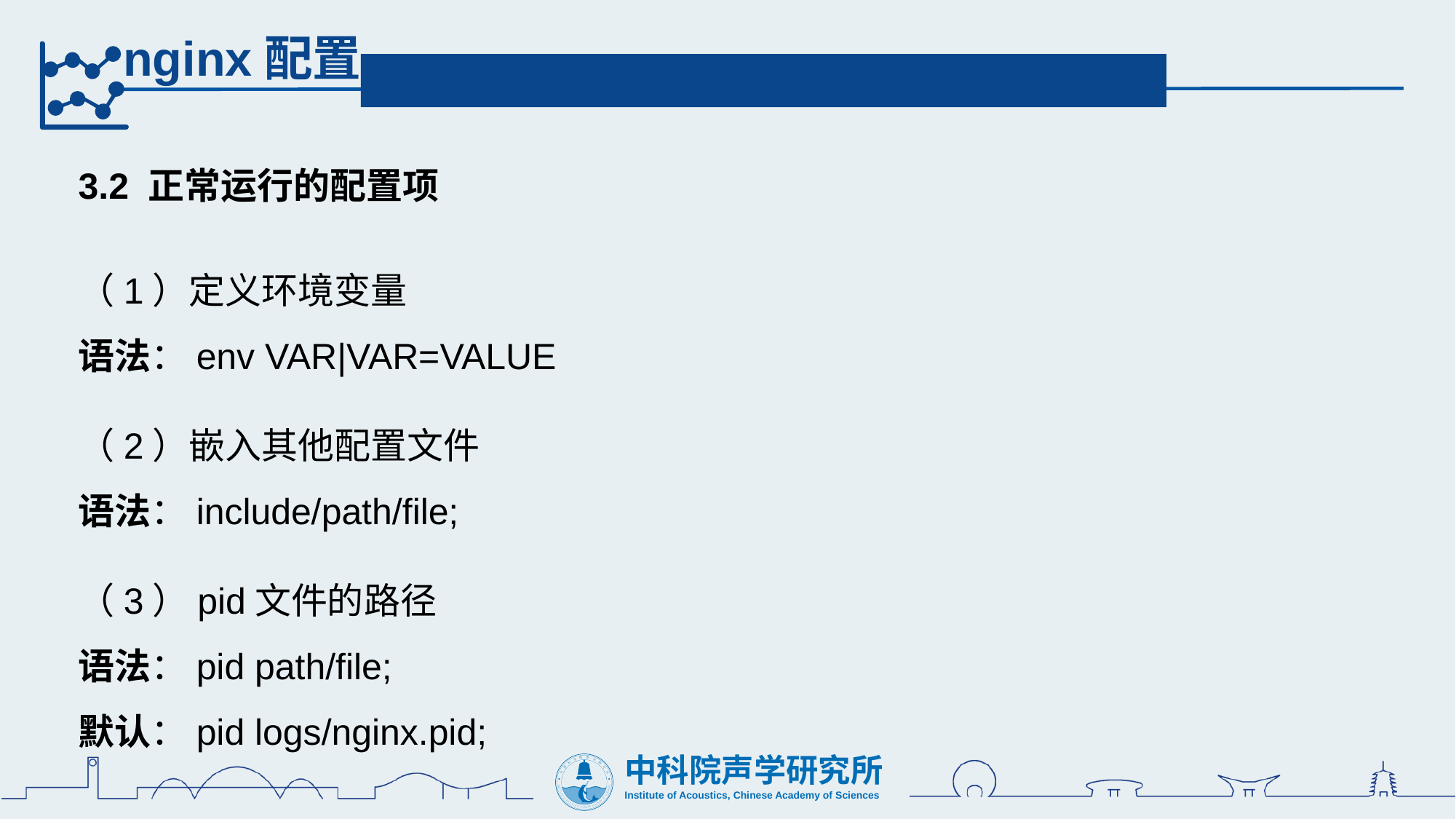

nginx配置

3.2 正常运行的配置项
（1）定义环境变量
语法：env VAR|VAR=VALUE
（2）嵌入其他配置文件
语法：include/path/file;
（3）pid文件的路径
语法：pid path/file;
默认：pid logs/nginx.pid;